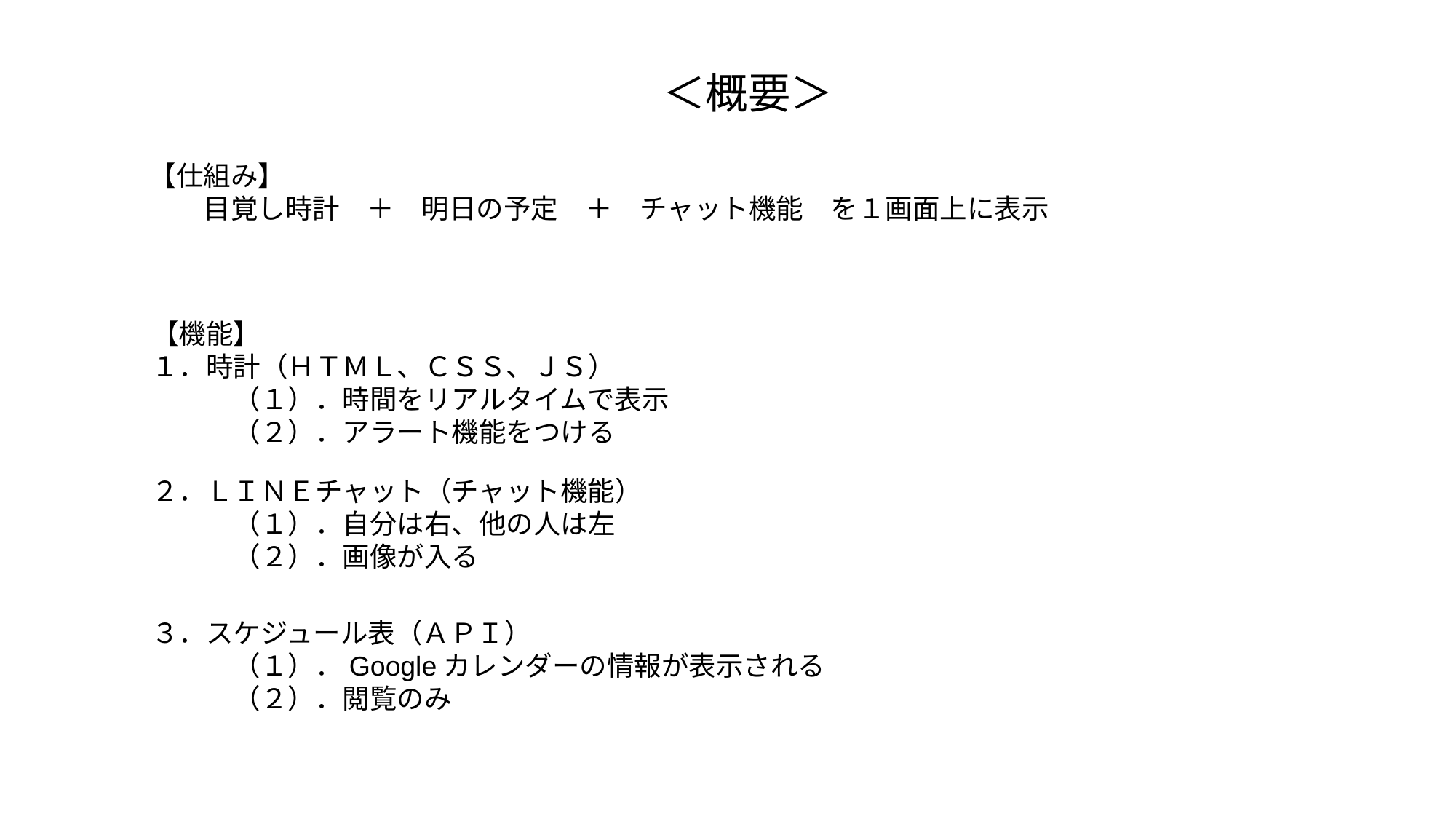

＜概要＞
【仕組み】
　　目覚し時計　＋　明日の予定　＋　チャット機能　を１画面上に表示
【機能】
１．時計（ＨＴＭＬ、ＣＳＳ、ＪＳ）
　　　（１）．時間をリアルタイムで表示
　　　（２）．アラート機能をつける
２．ＬＩＮＥチャット（チャット機能）
　　　（１）．自分は右、他の人は左
　　　（２）．画像が入る
３．スケジュール表（ＡＰＩ）
　　　（１）．Googleカレンダーの情報が表示される
　　　（２）．閲覧のみ